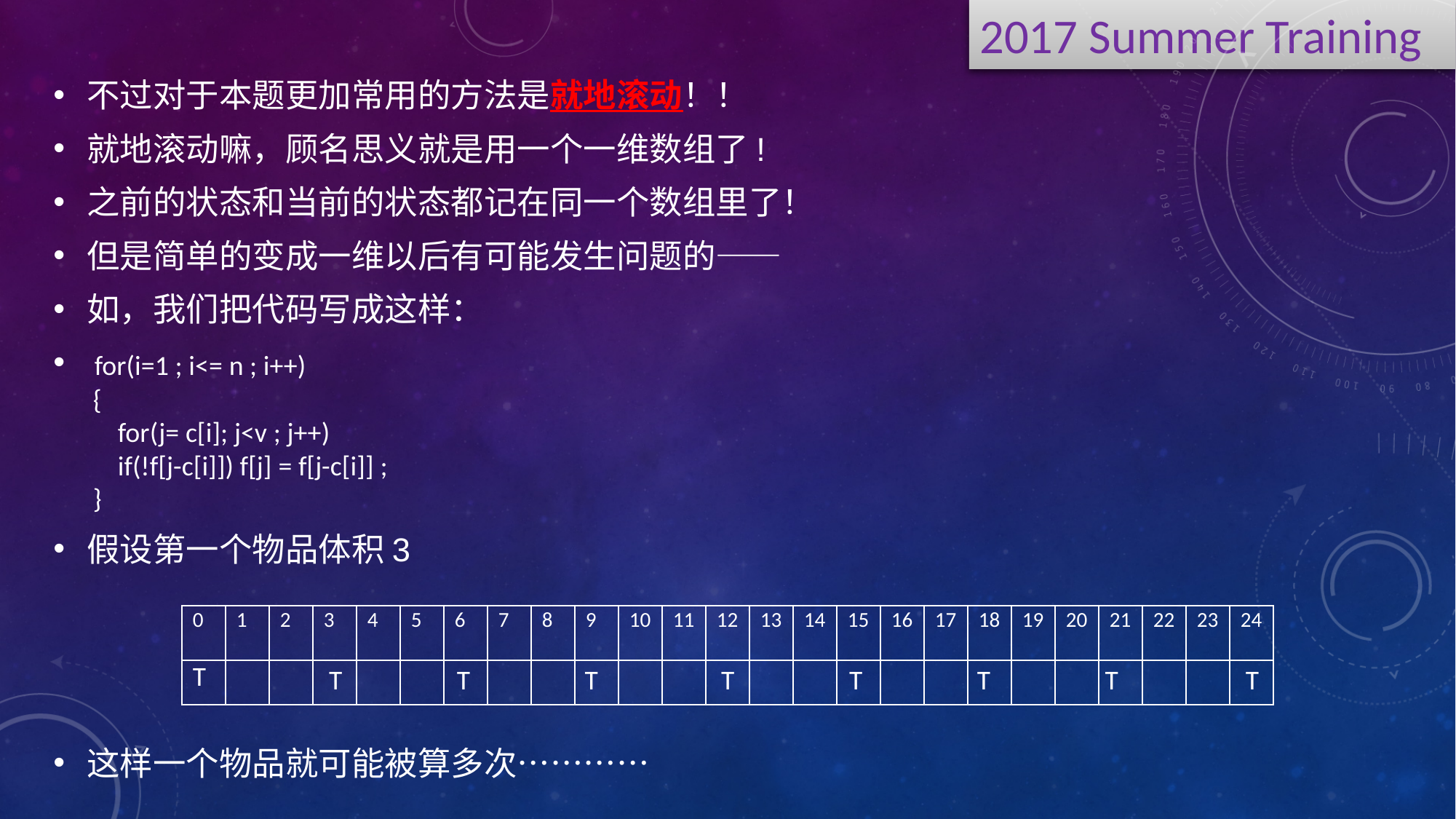

不过对于本题更加常用的方法是就地滚动！！
就地滚动嘛，顾名思义就是用一个一维数组了!
之前的状态和当前的状态都记在同一个数组里了！
但是简单的变成一维以后有可能发生问题的——
如，我们把代码写成这样：
 for(i=1 ; i<= n ; i++)
 {
     for(j= c[i]; j<v ; j++)
     if(!f[j-c[i]]) f[j] = f[j-c[i]] ;
 }
假设第一个物品体积3

这样一个物品就可能被算多次…………
| 0 | 1 | 2 | 3 | 4 | 5 | 6 | 7 | 8 | 9 | 10 | 11 | 12 | 13 | 14 | 15 | 16 | 17 | 18 | 19 | 20 | 21 | 22 | 23 | 24 |
| --- | --- | --- | --- | --- | --- | --- | --- | --- | --- | --- | --- | --- | --- | --- | --- | --- | --- | --- | --- | --- | --- | --- | --- | --- |
| T |  |  |  |  |  |  |  |  |  |  |  |  |  |  |  |  |  |  |  |  |  |  |  |  |
T
T
T
T
T
T
T
T